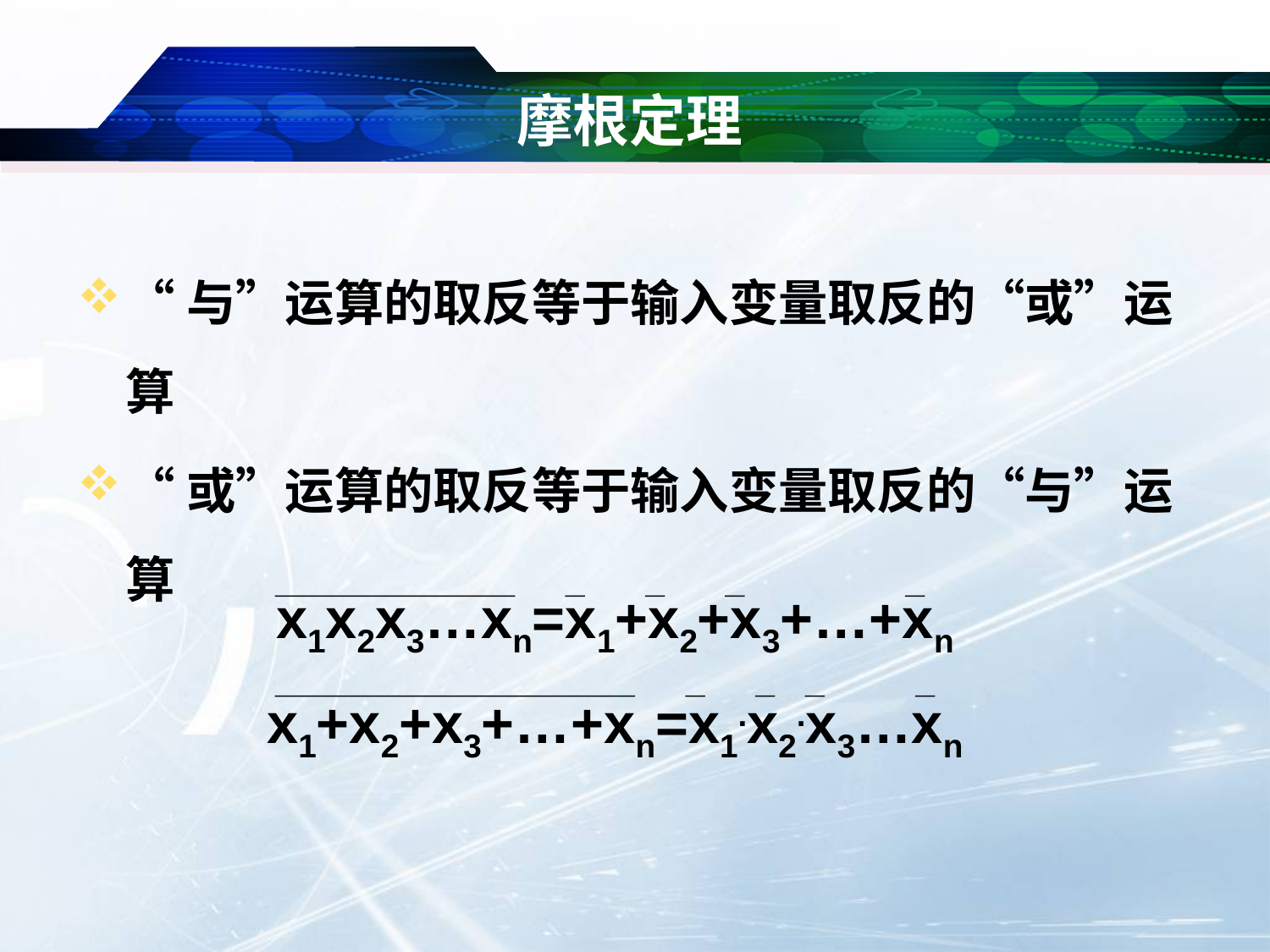

# 摩根定理
“与”运算的取反等于输入变量取反的“或”运算
“或”运算的取反等于输入变量取反的“与”运算

x1x2x3…xn=x1+x2+x3+…+xn
x1+x2+x3+…+xn=x1.x2.x3…xn